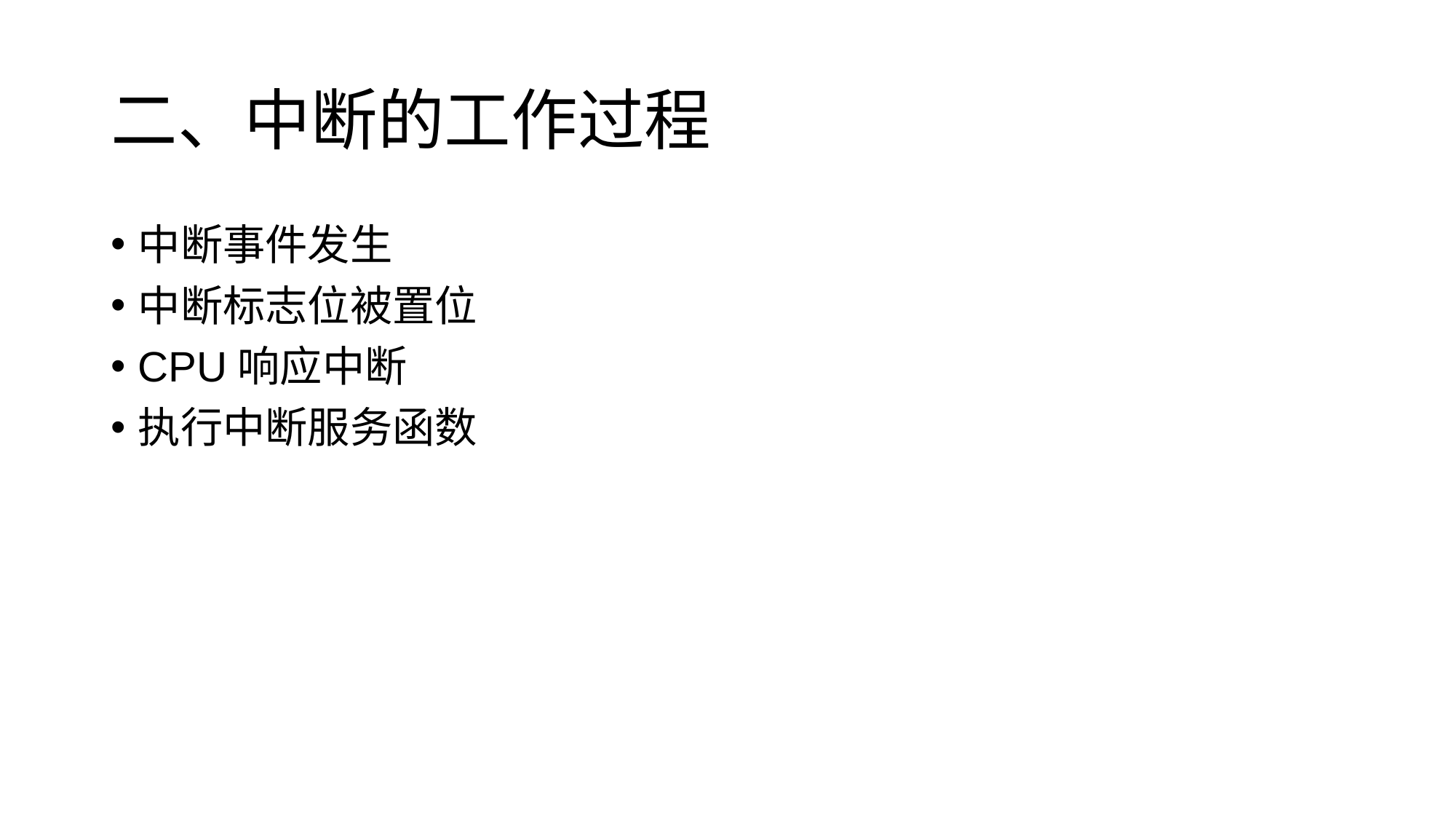

# 二、中断的工作过程
中断事件发生
中断标志位被置位
CPU响应中断
执行中断服务函数